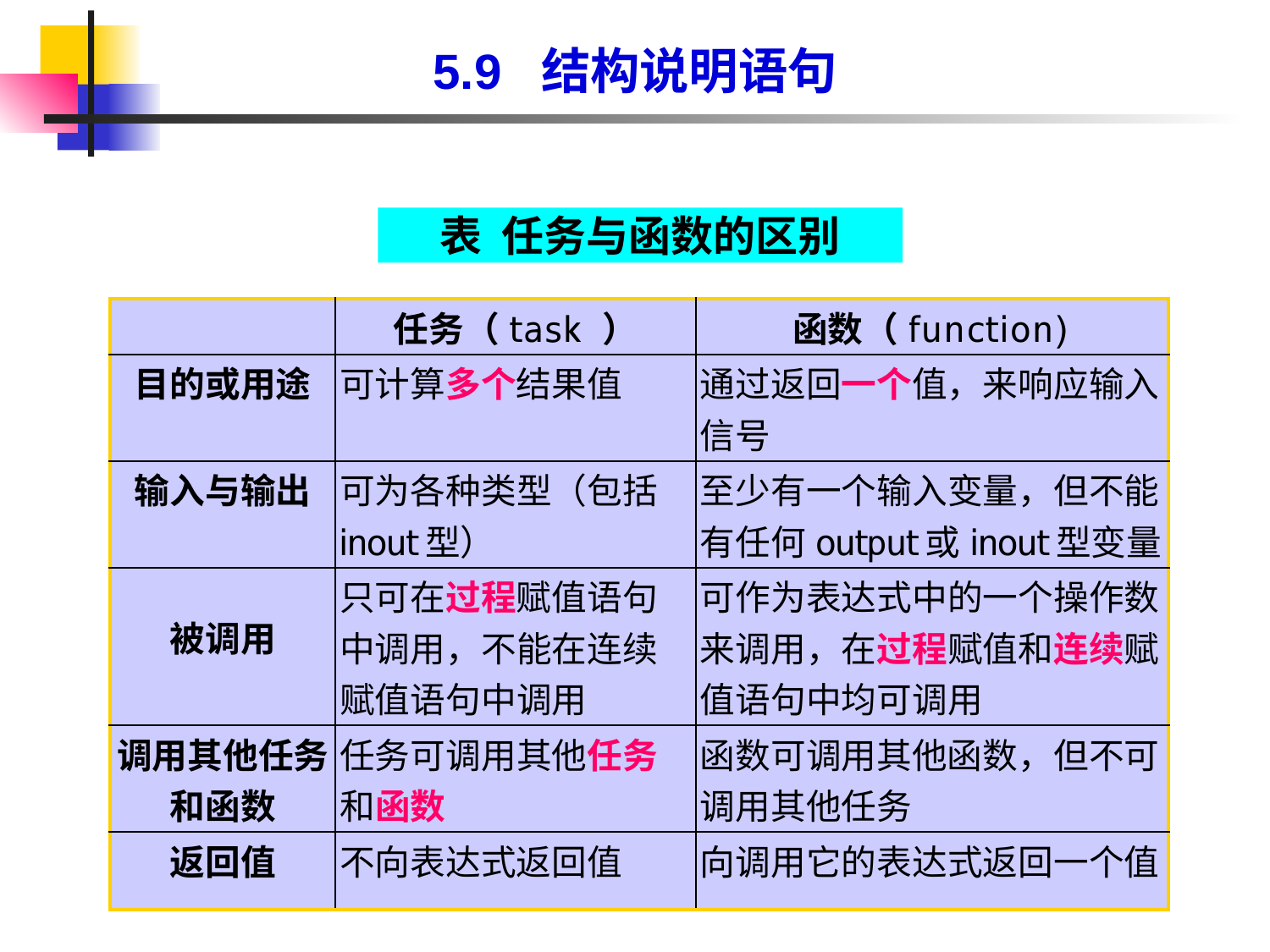

5.9  结构说明语句
表  任务与函数的区别
|  | 任务（task ） | 函数（function) |
| --- | --- | --- |
| 目的或用途 | 可计算多个结果值 | 通过返回一个值，来响应输入信号 |
| 输入与输出 | 可为各种类型（包括inout型） | 至少有一个输入变量，但不能有任何output或inout型变量 |
| 被调用 | 只可在过程赋值语句中调用，不能在连续赋值语句中调用 | 可作为表达式中的一个操作数来调用，在过程赋值和连续赋值语句中均可调用 |
| 调用其他任务和函数 | 任务可调用其他任务和函数 | 函数可调用其他函数，但不可调用其他任务 |
| 返回值 | 不向表达式返回值 | 向调用它的表达式返回一个值 |
# 184